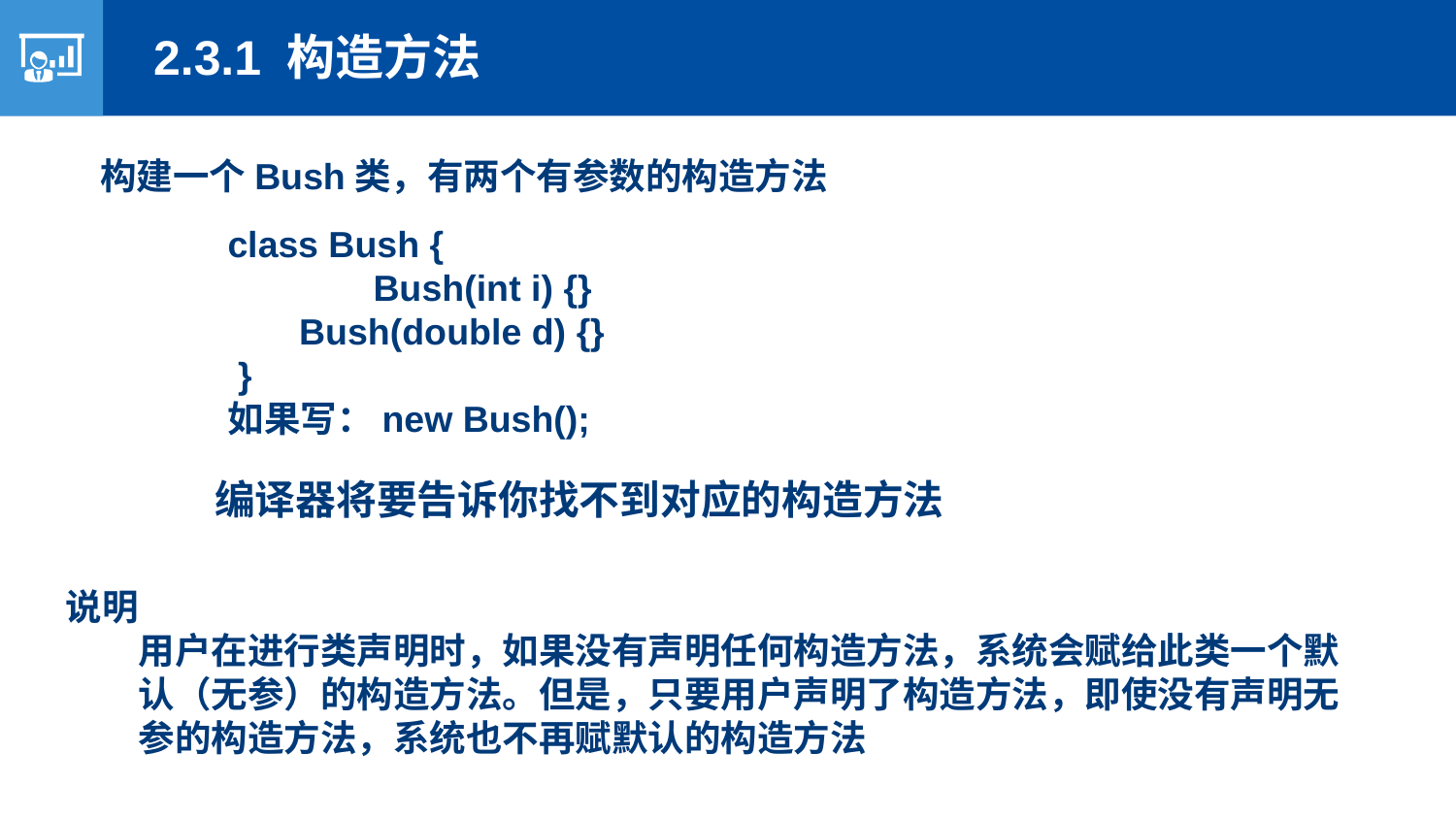

2.3.1 构造方法
构建一个Bush类，有两个有参数的构造方法
class Bush {
	Bush(int i) {}
       Bush(double d) {}
 }
如果写：new Bush();
编译器将要告诉你找不到对应的构造方法
说明
用户在进行类声明时，如果没有声明任何构造方法，系统会赋给此类一个默认（无参）的构造方法。但是，只要用户声明了构造方法，即使没有声明无参的构造方法，系统也不再赋默认的构造方法